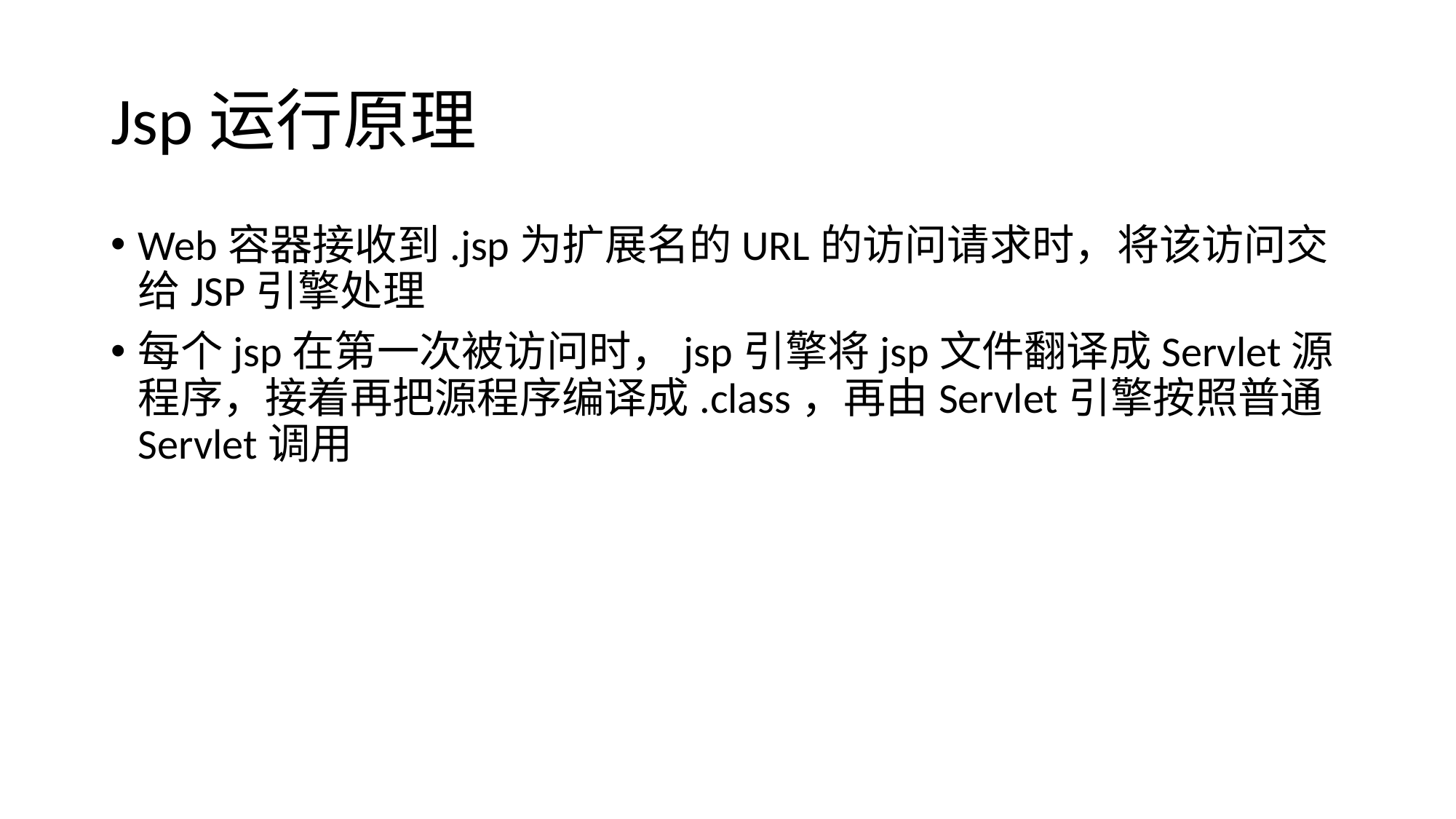

# Jsp运行原理
Web容器接收到.jsp为扩展名的URL的访问请求时，将该访问交给JSP引擎处理
每个jsp在第一次被访问时，jsp引擎将jsp文件翻译成Servlet源程序，接着再把源程序编译成.class，再由Servlet引擎按照普通Servlet调用